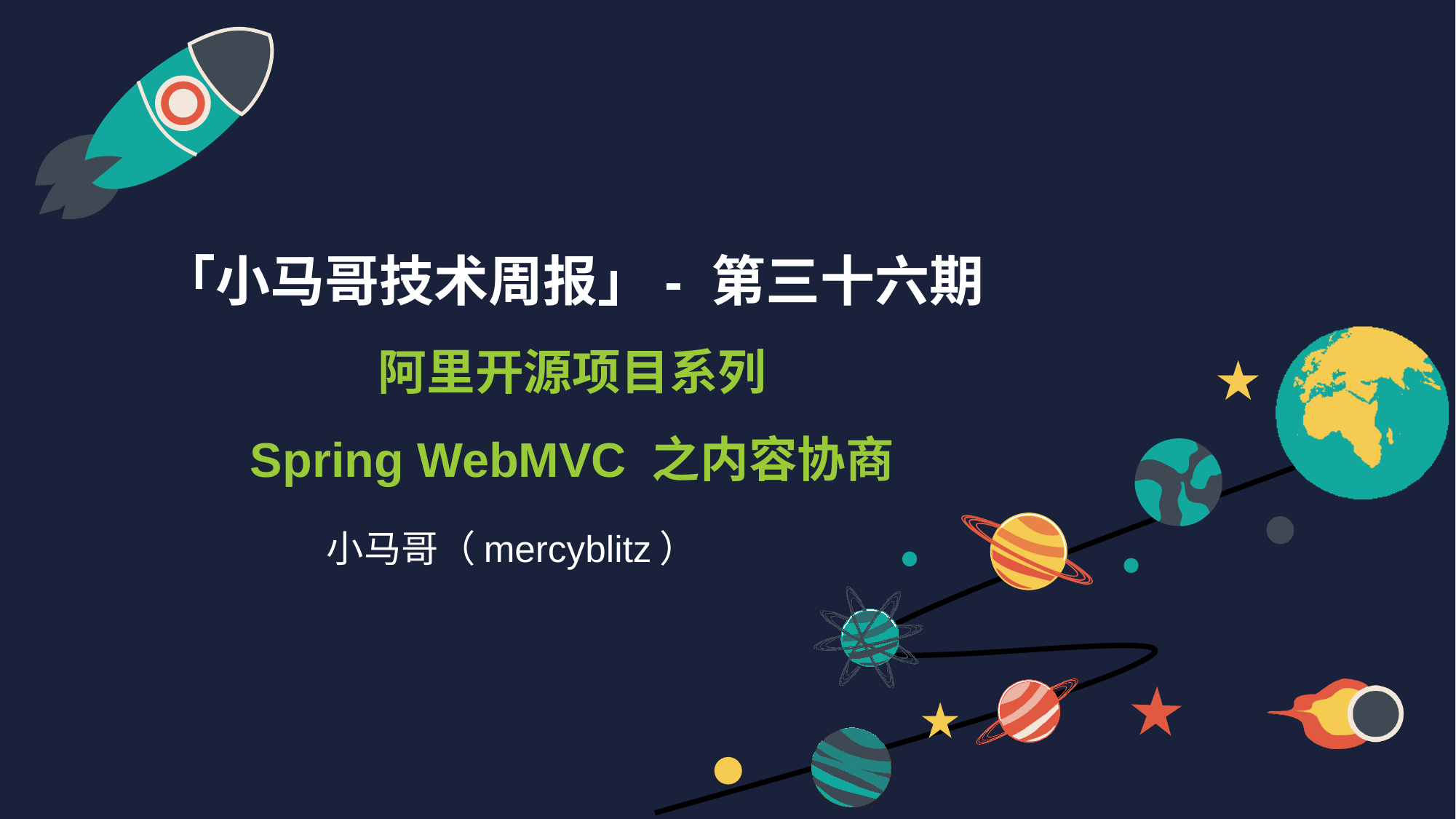

# 「小马哥技术周报」- 第三十六期 阿里开源项目系列 Spring WebMVC 之内容协商
小马哥（mercyblitz）